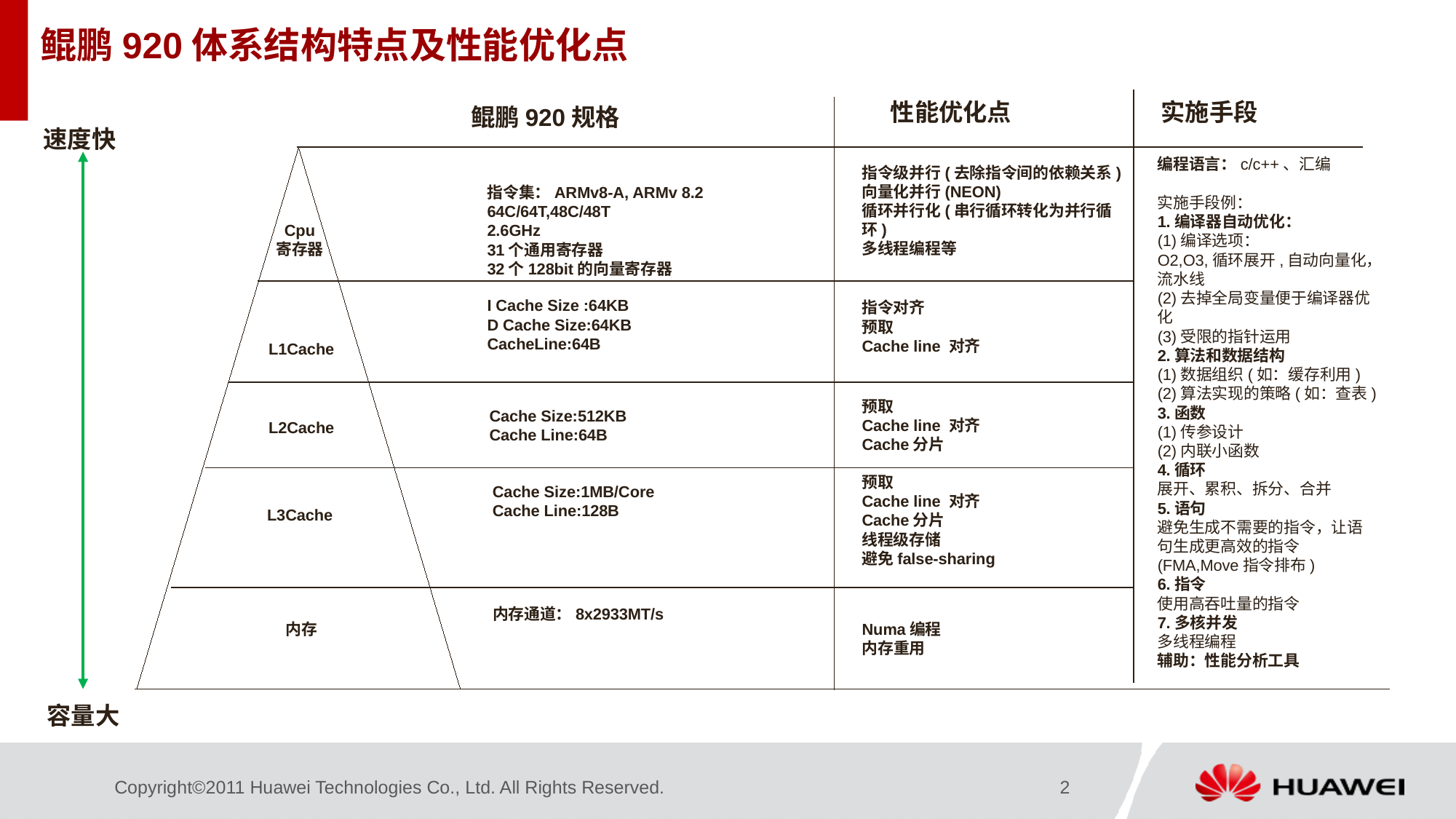

# 鲲鹏920体系结构特点及性能优化点
性能优化点
实施手段
鲲鹏920规格
速度快

编程语言：c/c++、汇编

实施手段例：
1.编译器自动优化：
(1)编译选项：
O2,O3,循环展开,自动向量化，流水线
(2)去掉全局变量便于编译器优化
(3)受限的指针运用
2.算法和数据结构
(1)数据组织(如：缓存利用)
(2)算法实现的策略(如：查表)
3.函数
(1)传参设计
(2)内联小函数
4.循环
展开、累积、拆分、合并
5.语句
避免生成不需要的指令，让语句生成更高效的指令(FMA,Move指令排布)
6.指令
使用高吞吐量的指令
7.多核并发
多线程编程
辅助：性能分析工具
指令级并行(去除指令间的依赖关系)
向量化并行(NEON)
循环并行化(串行循环转化为并行循环)
多线程编程等
指令集：ARMv8-A, ARMv 8.2
64C/64T,48C/48T
2.6GHz
31个通用寄存器
32个128bit的向量寄存器
Cpu
寄存器
I Cache Size :64KB
D Cache Size:64KB
CacheLine:64B
指令对齐
预取
Cache line 对齐
L1Cache
预取
Cache line 对齐
Cache分片

Cache Size:512KB
Cache Line:64B
L2Cache
预取
Cache line 对齐
Cache分片
线程级存储
避免false-sharing

Cache Size:1MB/Core
Cache Line:128B
L3Cache
内存通道：8x2933MT/s
Numa编程
内存重用
内存
容量大